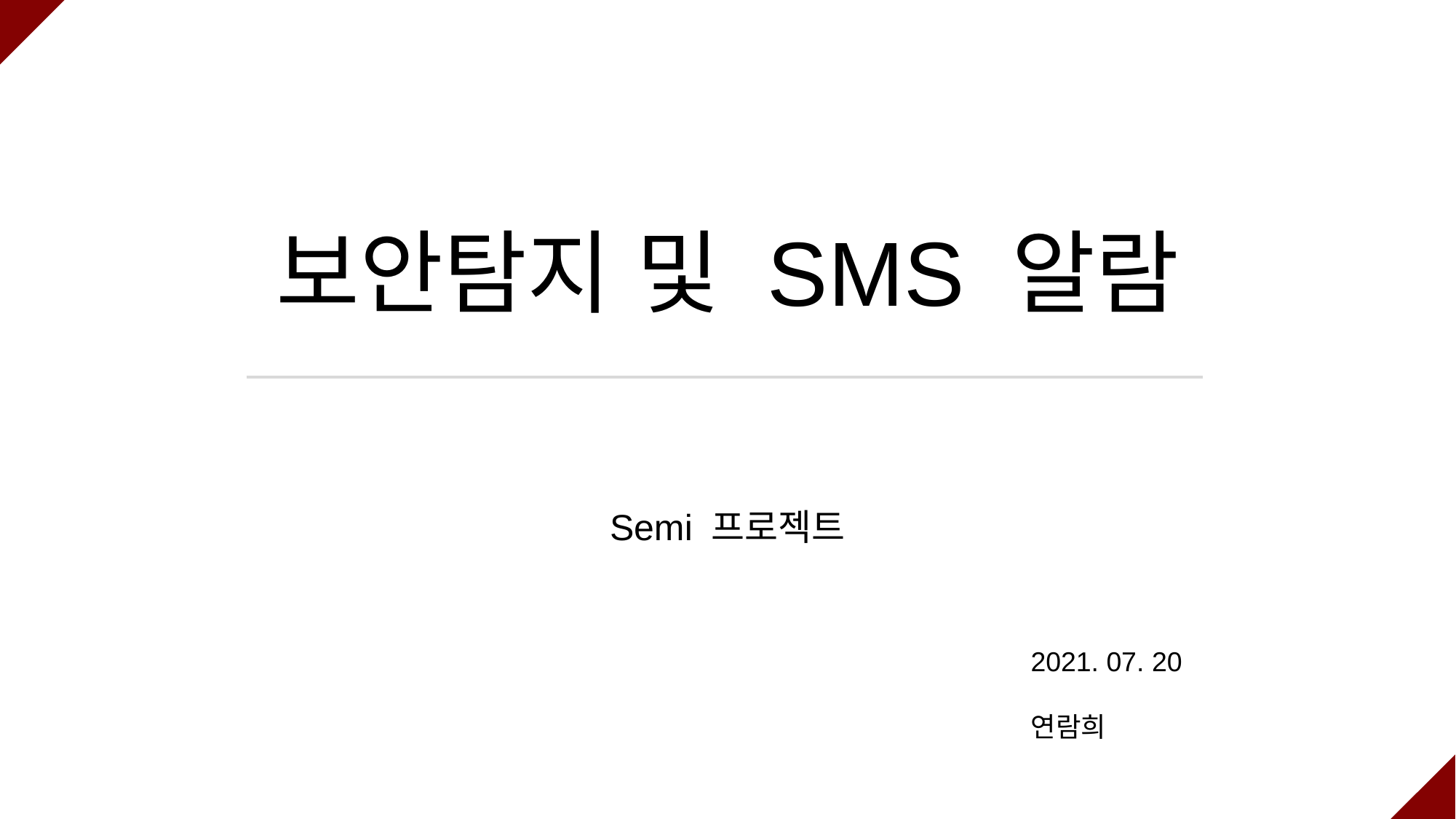

# 보안탐지 및 SMS 알람
Semi 프로젝트
2021. 07. 20

연람희